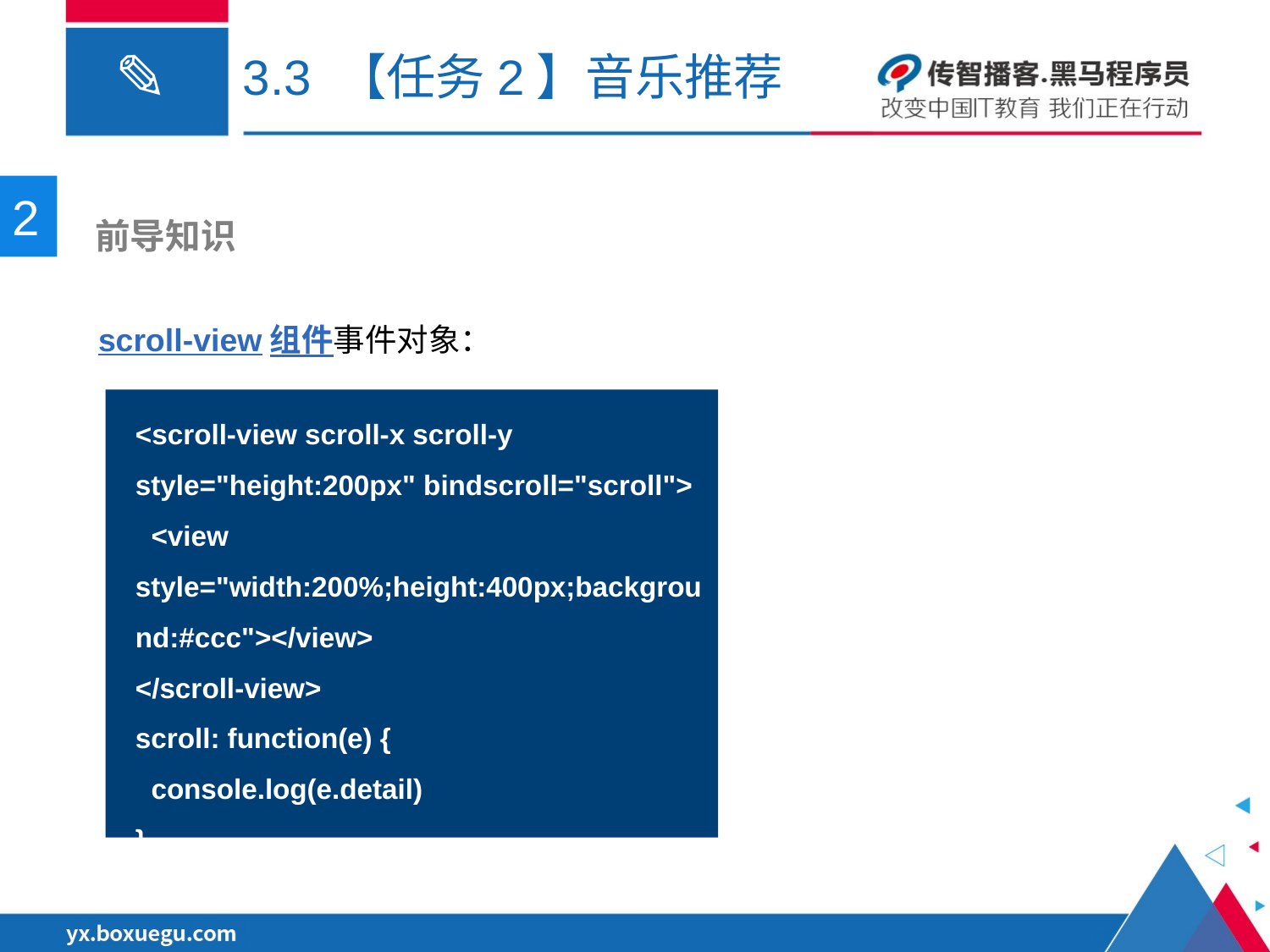

# 3.3 【任务2】音乐推荐

2
  前导知识
scroll-view组件事件对象：

<scroll-view scroll-x scroll-y style="height:200px" bindscroll="scroll">
  <view style="width:200%;height:400px;background:#ccc"></view>
</scroll-view>
scroll: function(e) {
  console.log(e.detail)
},